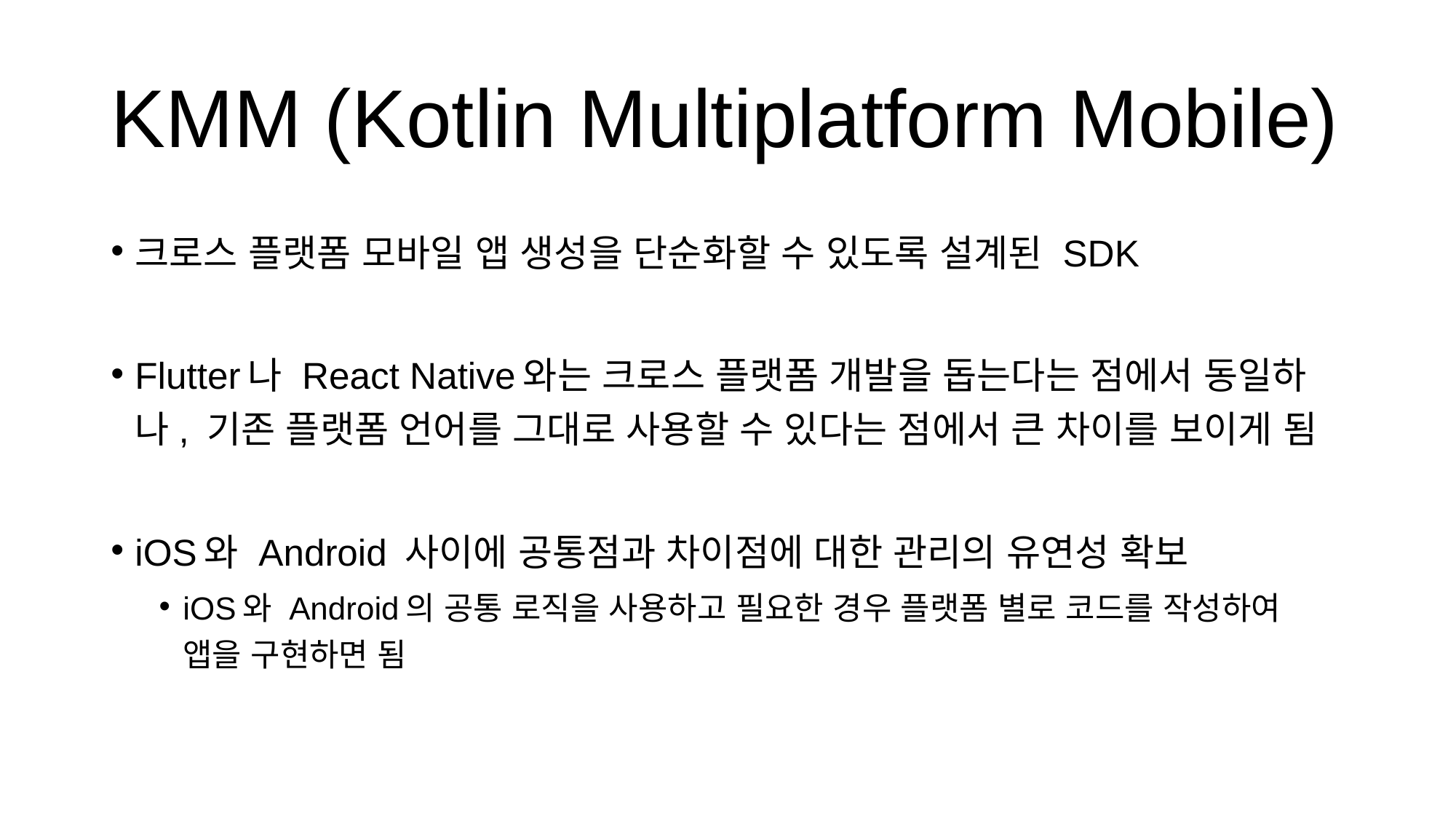

# KMM (Kotlin Multiplatform Mobile)
크로스 플랫폼 모바일 앱 생성을 단순화할 수 있도록 설계된 SDK

Flutter나 React Native와는 크로스 플랫폼 개발을 돕는다는 점에서 동일하나, 기존 플랫폼 언어를 그대로 사용할 수 있다는 점에서 큰 차이를 보이게 됨

iOS와 Android 사이에 공통점과 차이점에 대한 관리의 유연성 확보
iOS와 Android의 공통 로직을 사용하고 필요한 경우 플랫폼 별로 코드를 작성하여 앱을 구현하면 됨